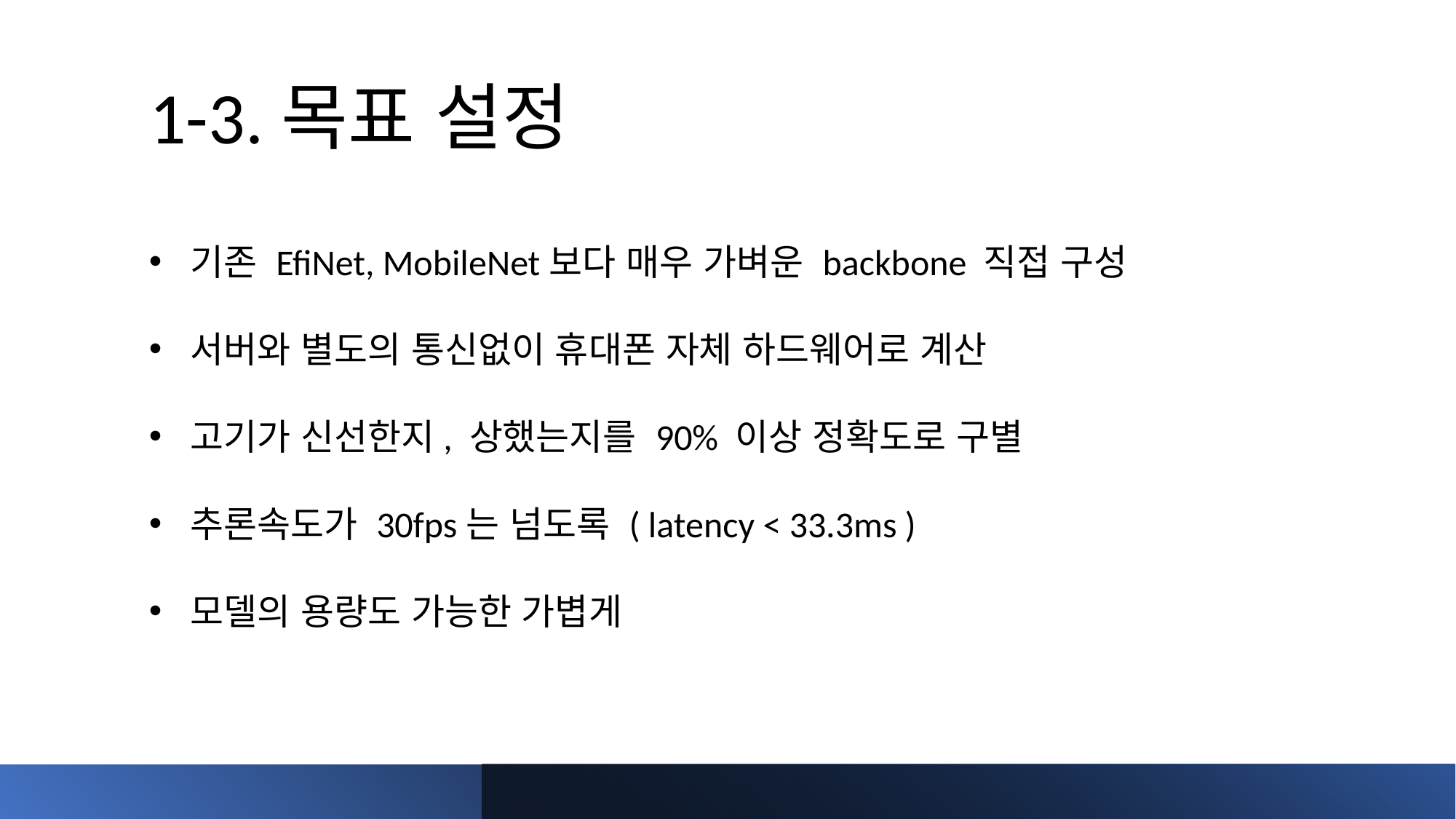

# 1-3.목표 설정
기존 EfiNet, MobileNet보다 매우 가벼운 backbone 직접 구성
서버와 별도의 통신없이 휴대폰 자체 하드웨어로 계산
고기가 신선한지, 상했는지를 90% 이상 정확도로 구별
추론속도가 30fps는 넘도록 ( latency < 33.3ms )
모델의 용량도 가능한 가볍게